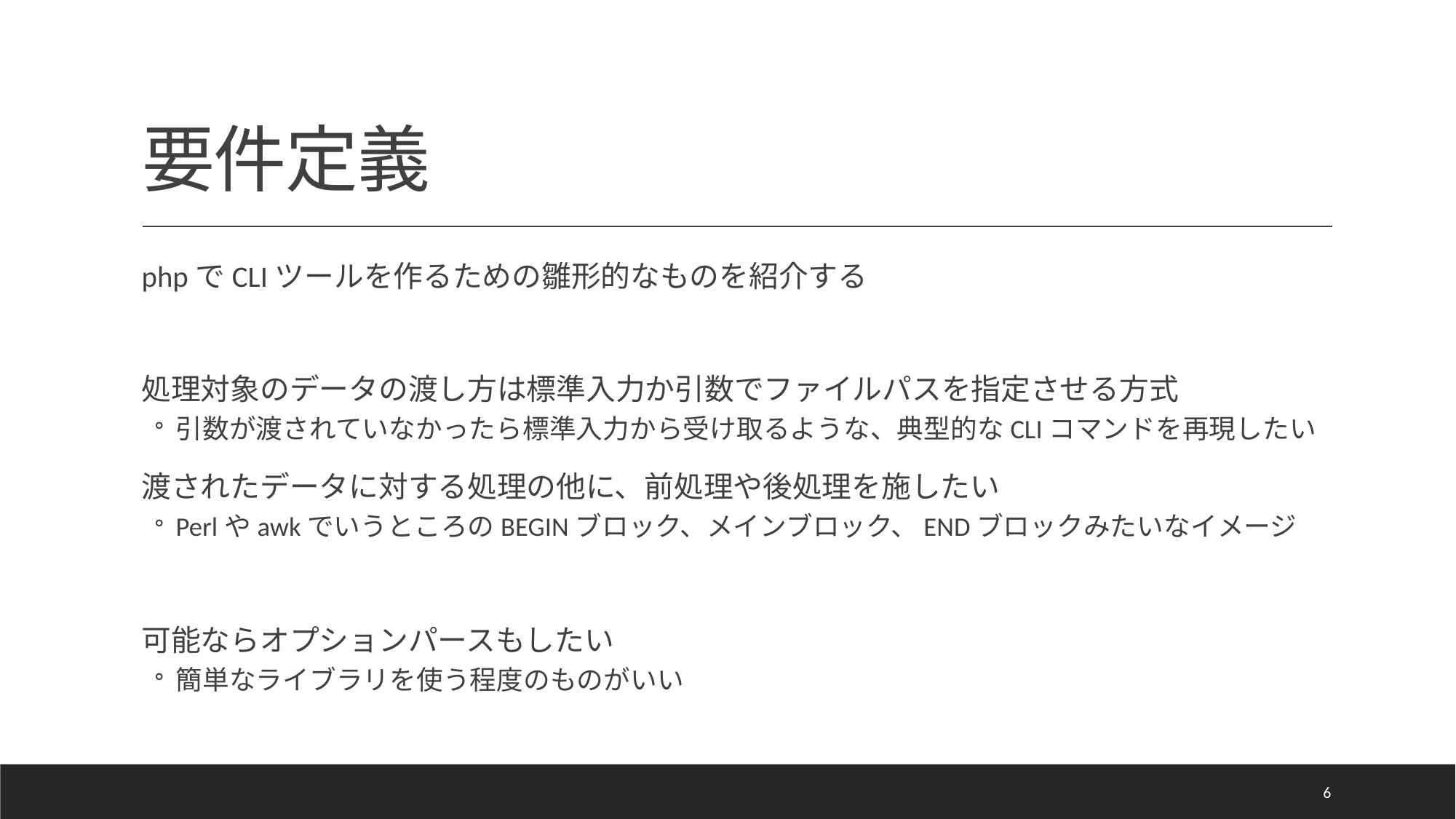

# 要件定義
phpでCLIツールを作るための雛形的なものを紹介する

処理対象のデータの渡し方は標準入力か引数でファイルパスを指定させる方式
引数が渡されていなかったら標準入力から受け取るような、典型的なCLIコマンドを再現したい
渡されたデータに対する処理の他に、前処理や後処理を施したい
PerlやawkでいうところのBEGINブロック、メインブロック、ENDブロックみたいなイメージ

可能ならオプションパースもしたい
簡単なライブラリを使う程度のものがいい

6